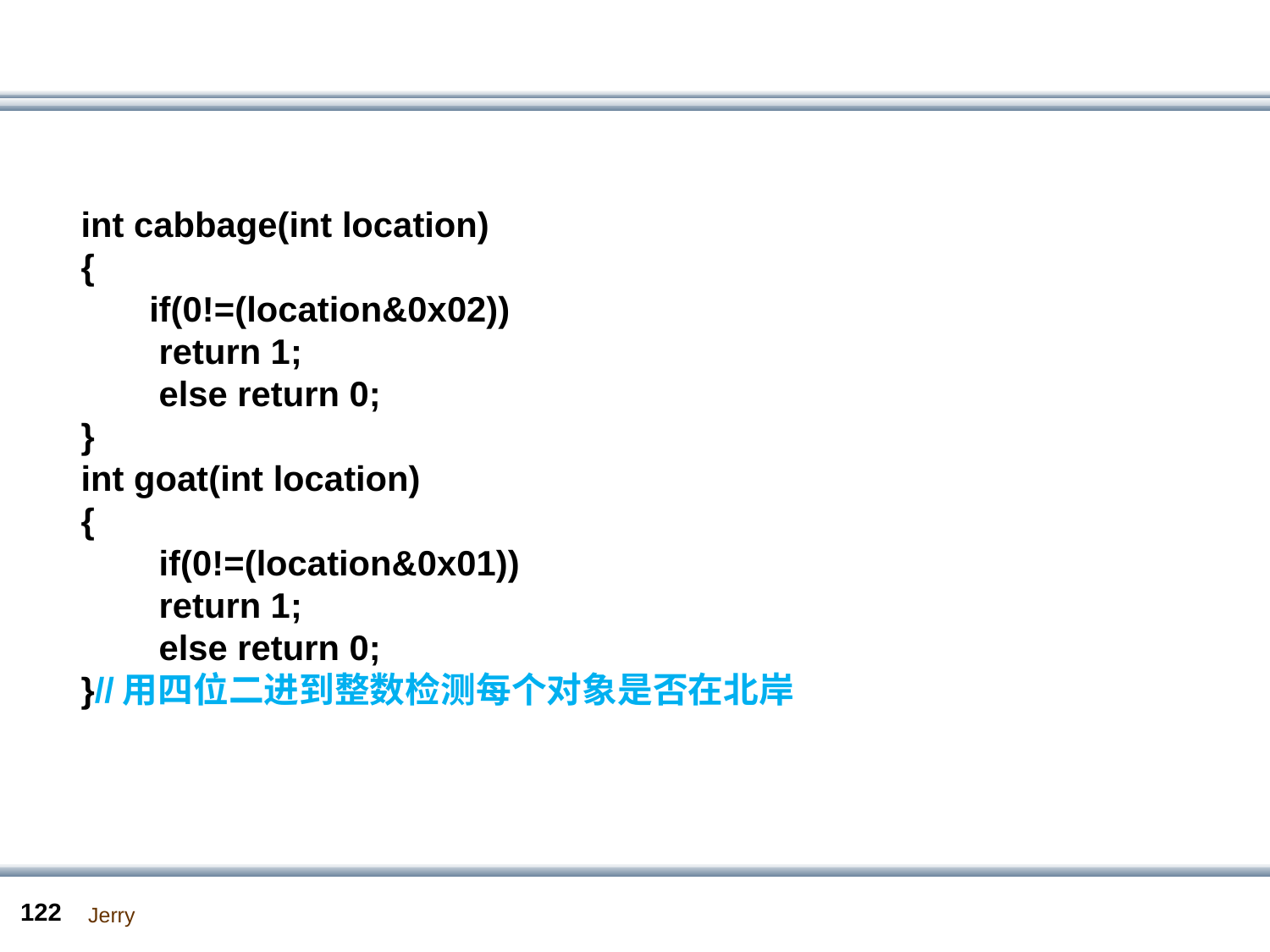

#
int cabbage(int location)
{
       if(0!=(location&0x02))
        return 1;
        else return 0;
}
int goat(int location)
{
        if(0!=(location&0x01))
        return 1;
        else return 0;
}//用四位二进到整数检测每个对象是否在北岸